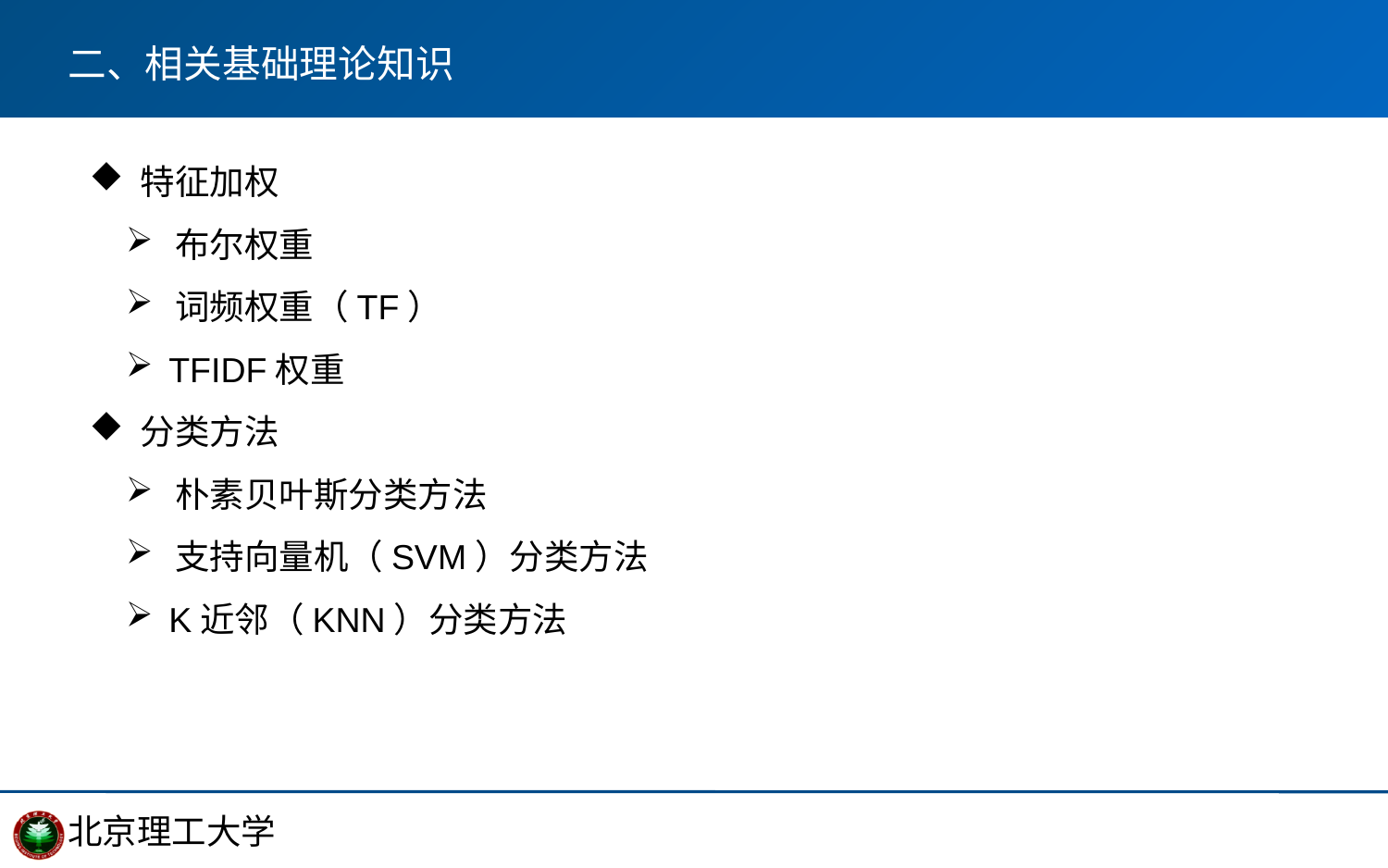

二、相关基础理论知识
 特征加权
 布尔权重
 词频权重（TF）
 TFIDF权重
 分类方法
 朴素贝叶斯分类方法
 支持向量机（SVM）分类方法
 K近邻（KNN）分类方法